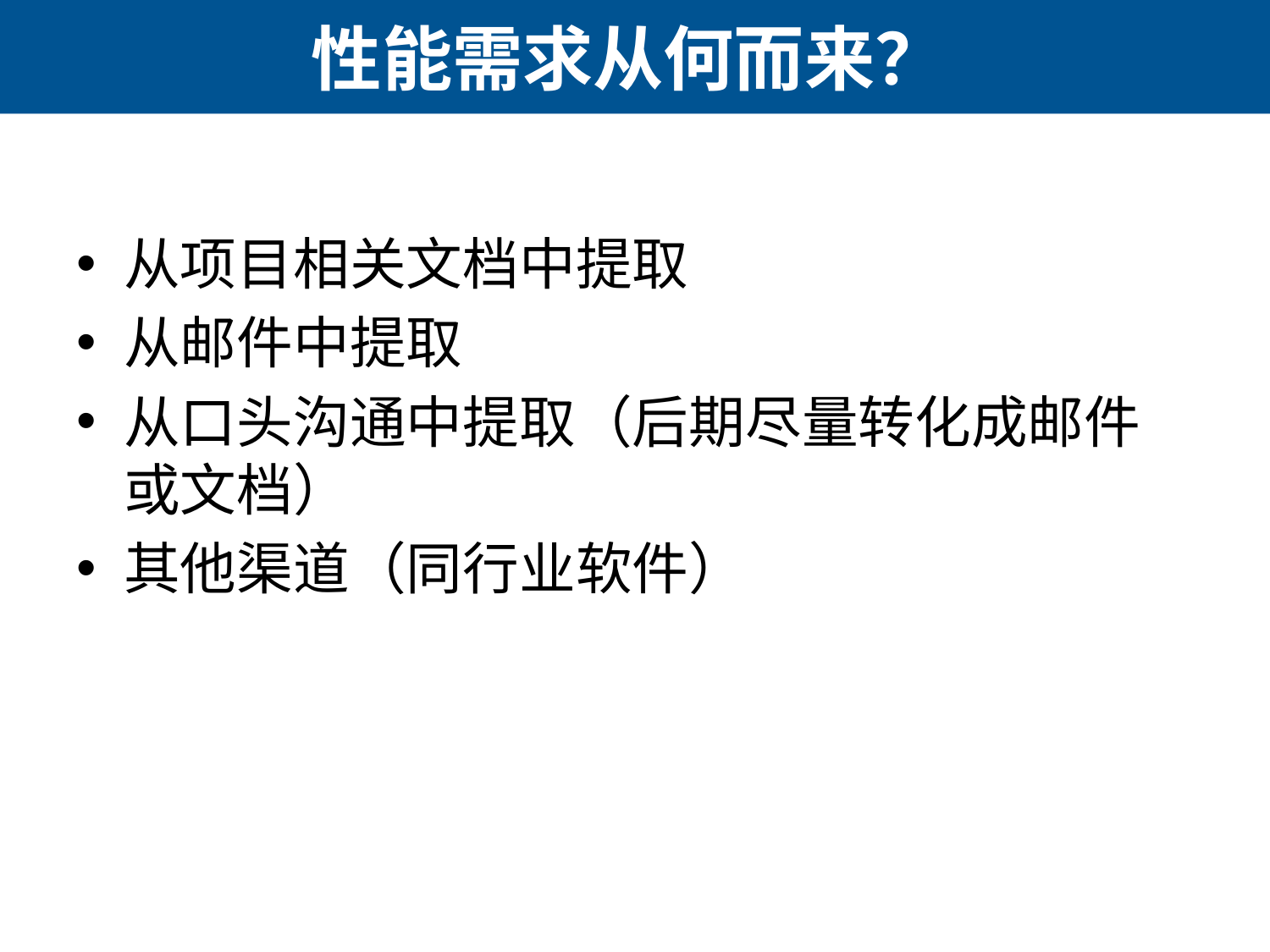

# 性能需求从何而来？
从项目相关文档中提取
从邮件中提取
从口头沟通中提取（后期尽量转化成邮件或文档）
其他渠道（同行业软件）